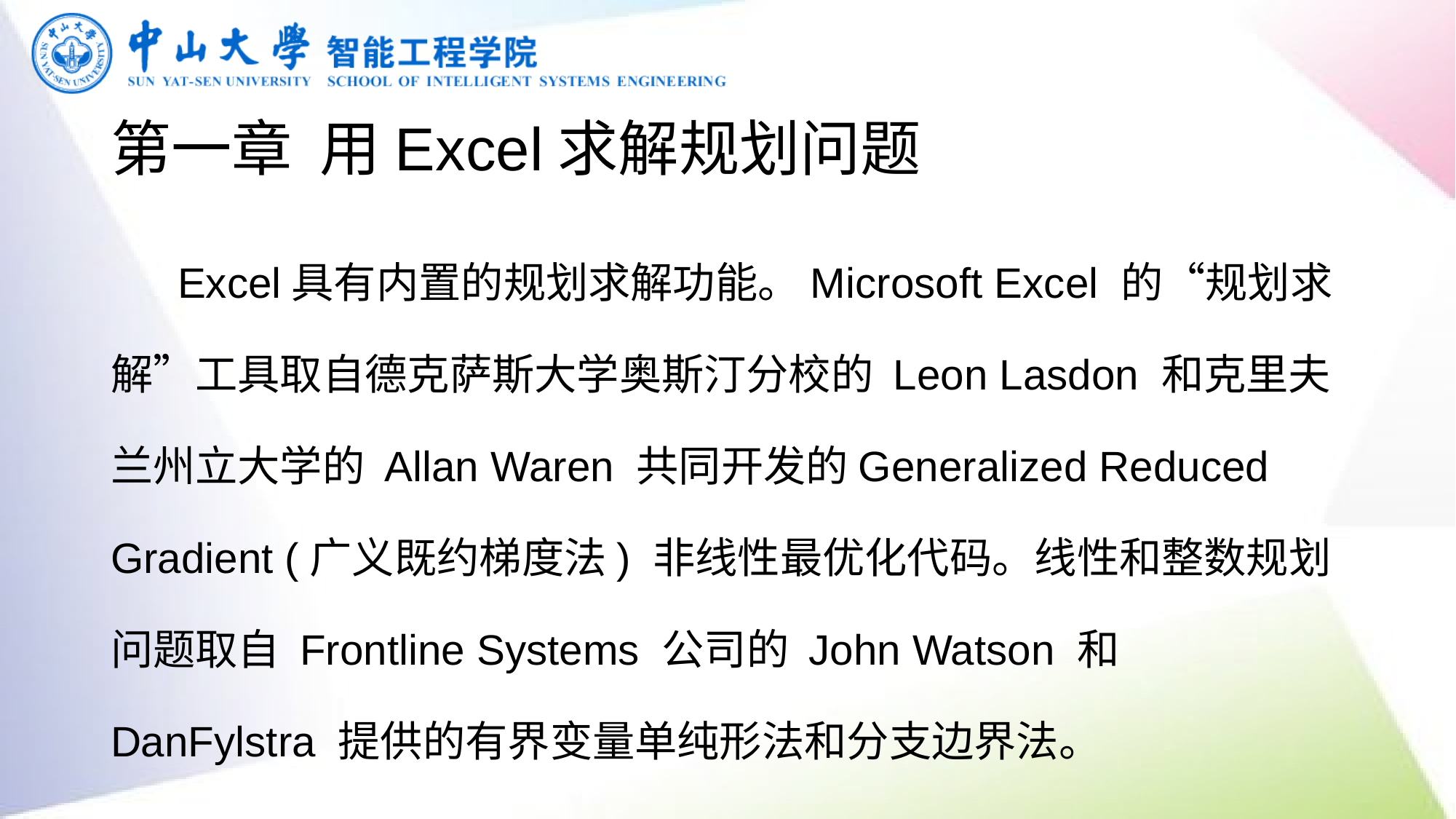

# 第一章  用Excel求解规划问题
        Excel具有内置的规划求解功能。Microsoft Excel 的“规划求解”工具取自德克萨斯大学奥斯汀分校的 Leon Lasdon 和克里夫兰州立大学的 Allan Waren 共同开发的Generalized Reduced Gradient (广义既约梯度法) 非线性最优化代码。线性和整数规划问题取自 Frontline Systems 公司的 John Watson 和 DanFylstra 提供的有界变量单纯形法和分支边界法。